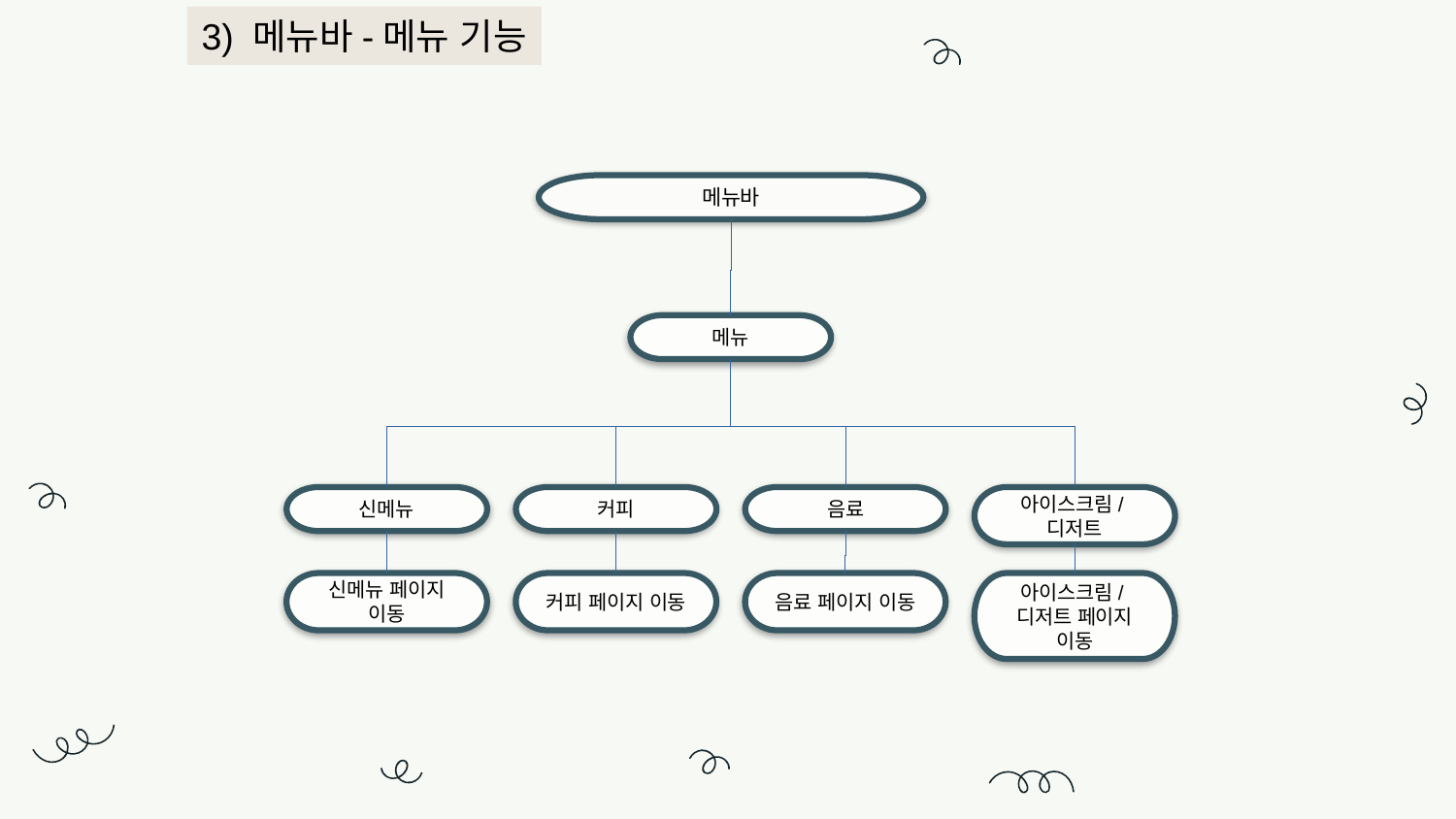

3) 메뉴바-메뉴 기능
메뉴바
메뉴
신메뉴
커피
음료
아이스크림/디저트
신메뉴 페이지 이동
커피 페이지 이동
음료 페이지 이동
아이스크림/디저트 페이지 이동